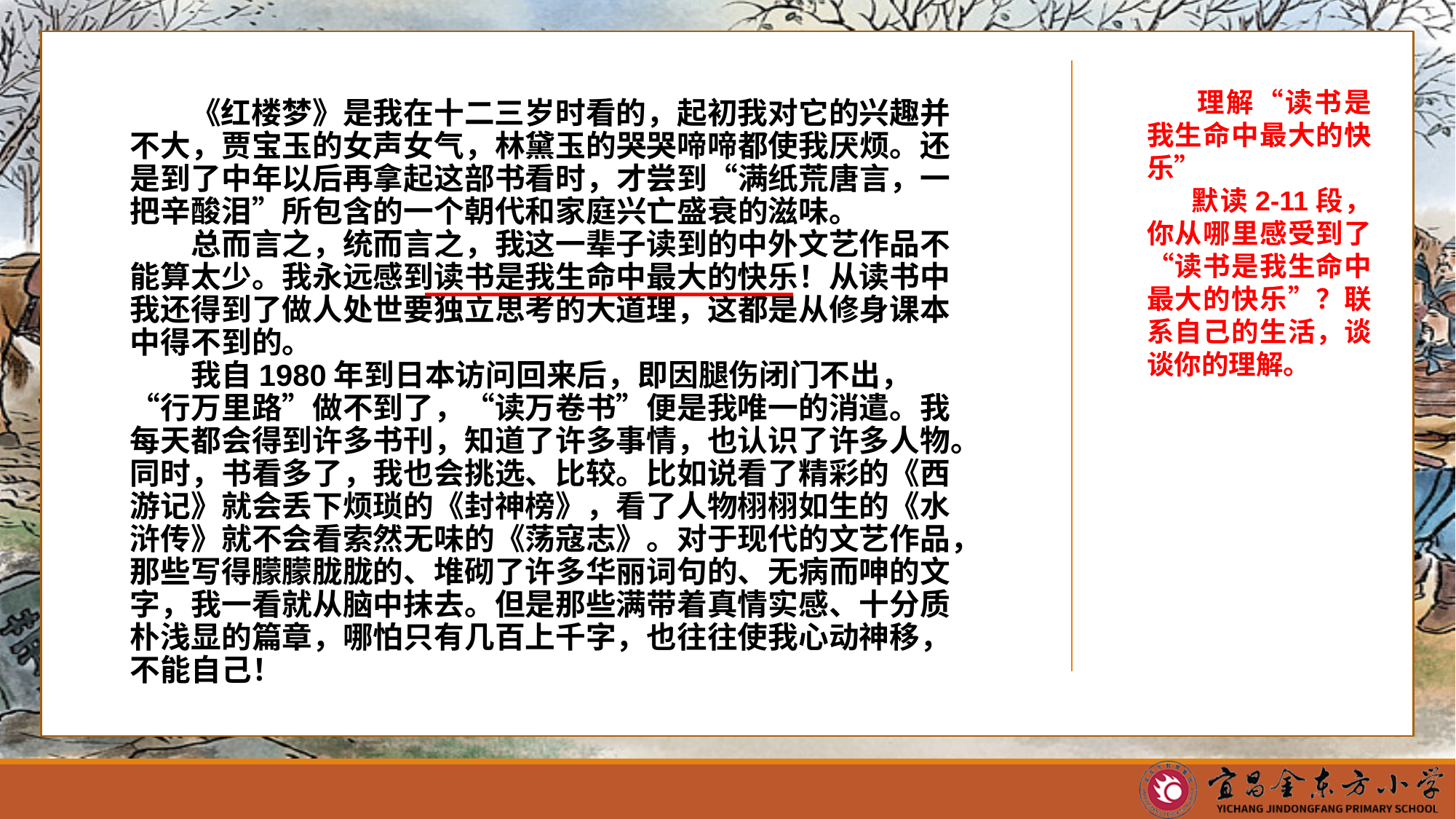

理解“读书是我生命中最大的快乐”
     默读2-11段，你从哪里感受到了“读书是我生命中最大的快乐”？联系自己的生活，谈谈你的理解。

　　《红楼梦》是我在十二三岁时看的，起初我对它的兴趣并不大，贾宝玉的女声女气，林黛玉的哭哭啼啼都使我厌烦。还是到了中年以后再拿起这部书看时，才尝到“满纸荒唐言，一把辛酸泪”所包含的一个朝代和家庭兴亡盛衰的滋味。
　　总而言之，统而言之，我这一辈子读到的中外文艺作品不能算太少。我永远感到读书是我生命中最大的快乐！从读书中我还得到了做人处世要独立思考的大道理，这都是从修身课本中得不到的。
　　我自1980年到日本访问回来后，即因腿伤闭门不出，“行万里路”做不到了，“读万卷书”便是我唯一的消遣。我每天都会得到许多书刊，知道了许多事情，也认识了许多人物。同时，书看多了，我也会挑选、比较。比如说看了精彩的《西游记》就会丢下烦琐的《封神榜》，看了人物栩栩如生的《水浒传》就不会看索然无味的《荡寇志》。对于现代的文艺作品，那些写得朦朦胧胧的、堆砌了许多华丽词句的、无病而呻的文字，我一看就从脑中抹去。但是那些满带着真情实感、十分质朴浅显的篇章，哪怕只有几百上千字，也往往使我心动神移，不能自己！